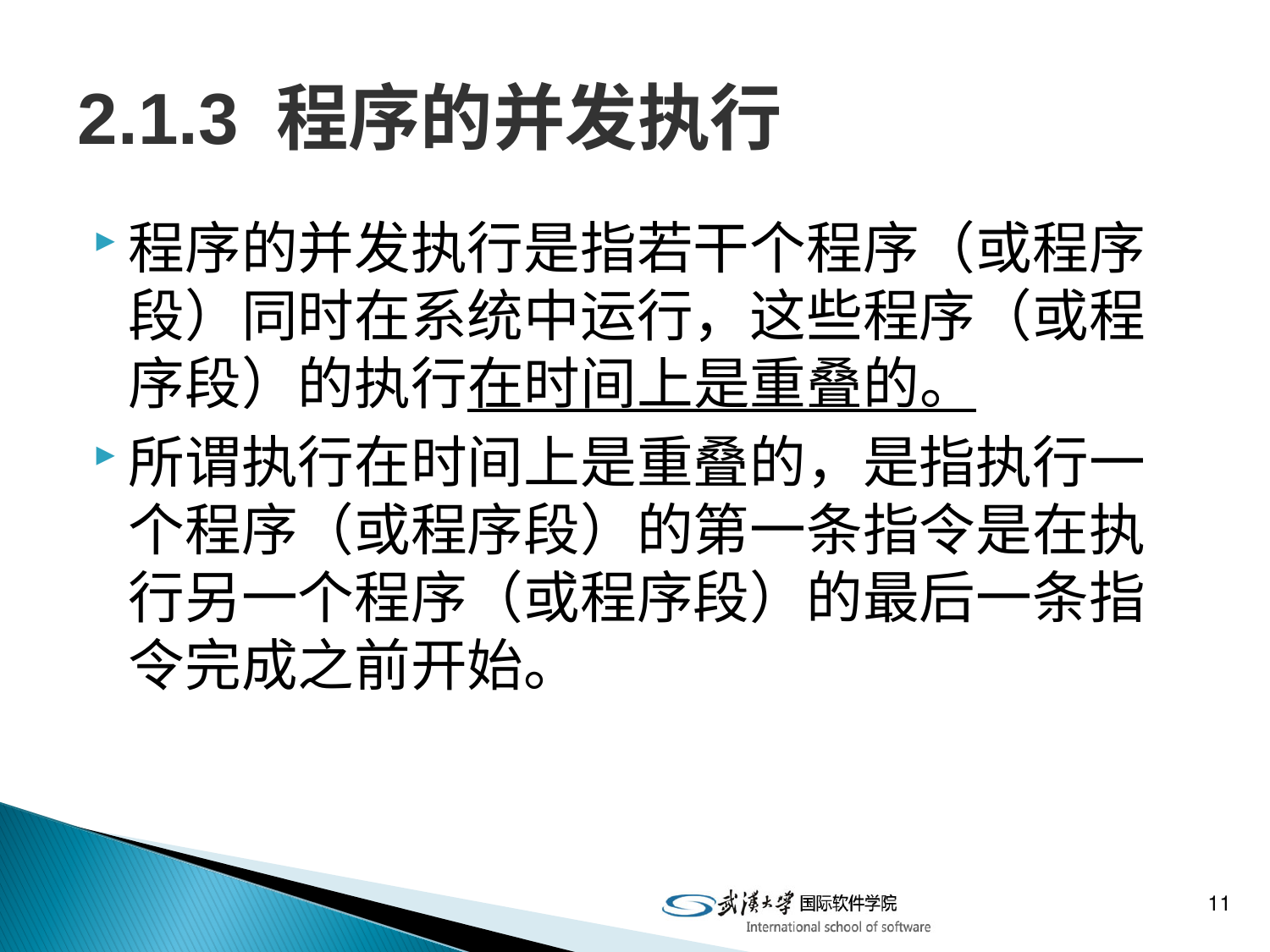

# 2.1.3 程序的并发执行
程序的并发执行是指若干个程序（或程序段）同时在系统中运行，这些程序（或程序段）的执行在时间上是重叠的。
所谓执行在时间上是重叠的，是指执行一个程序（或程序段）的第一条指令是在执行另一个程序（或程序段）的最后一条指令完成之前开始。